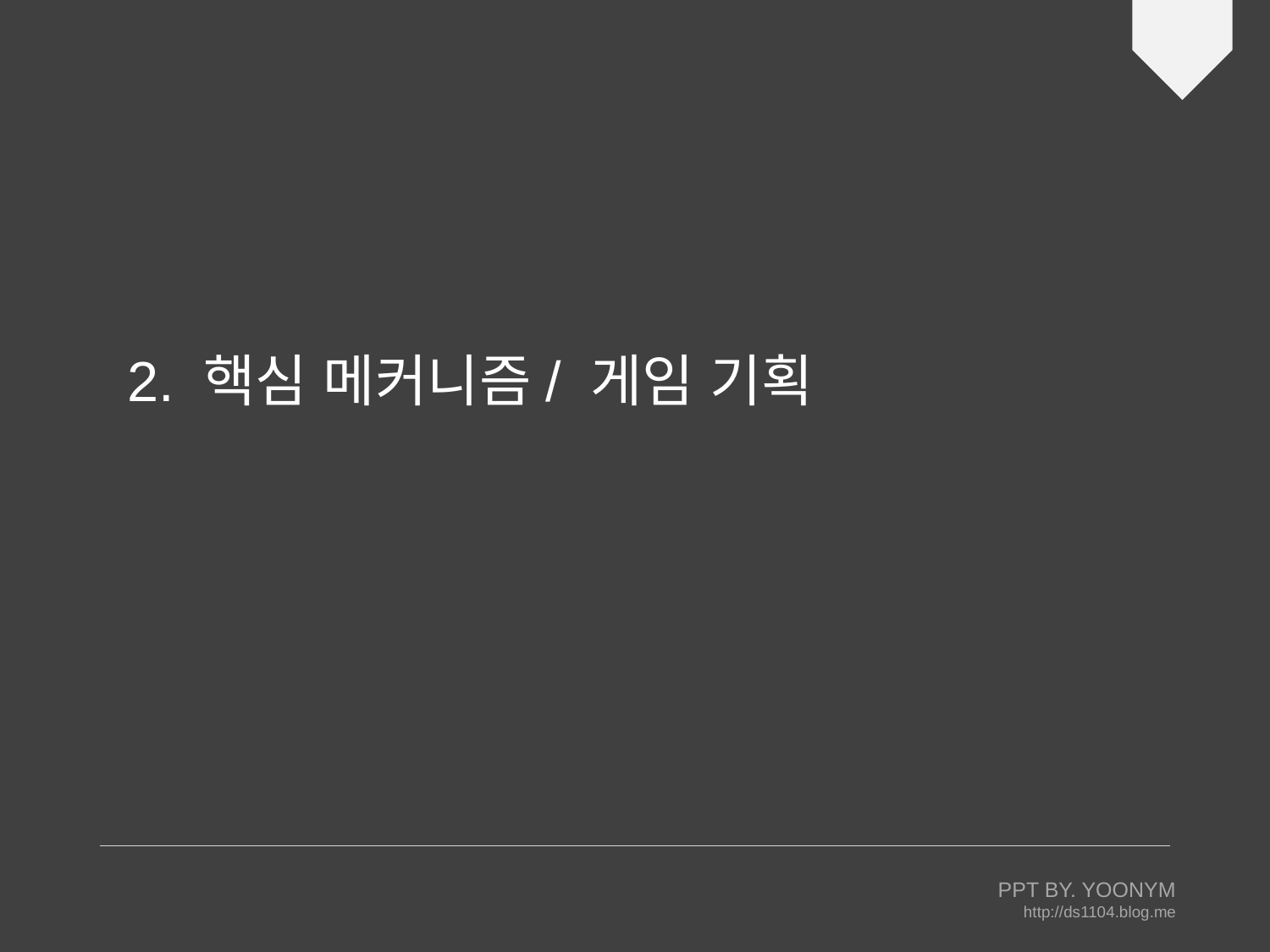

2. 핵심 메커니즘/ 게임 기획
PPT BY. YOONYM
http://ds1104.blog.me